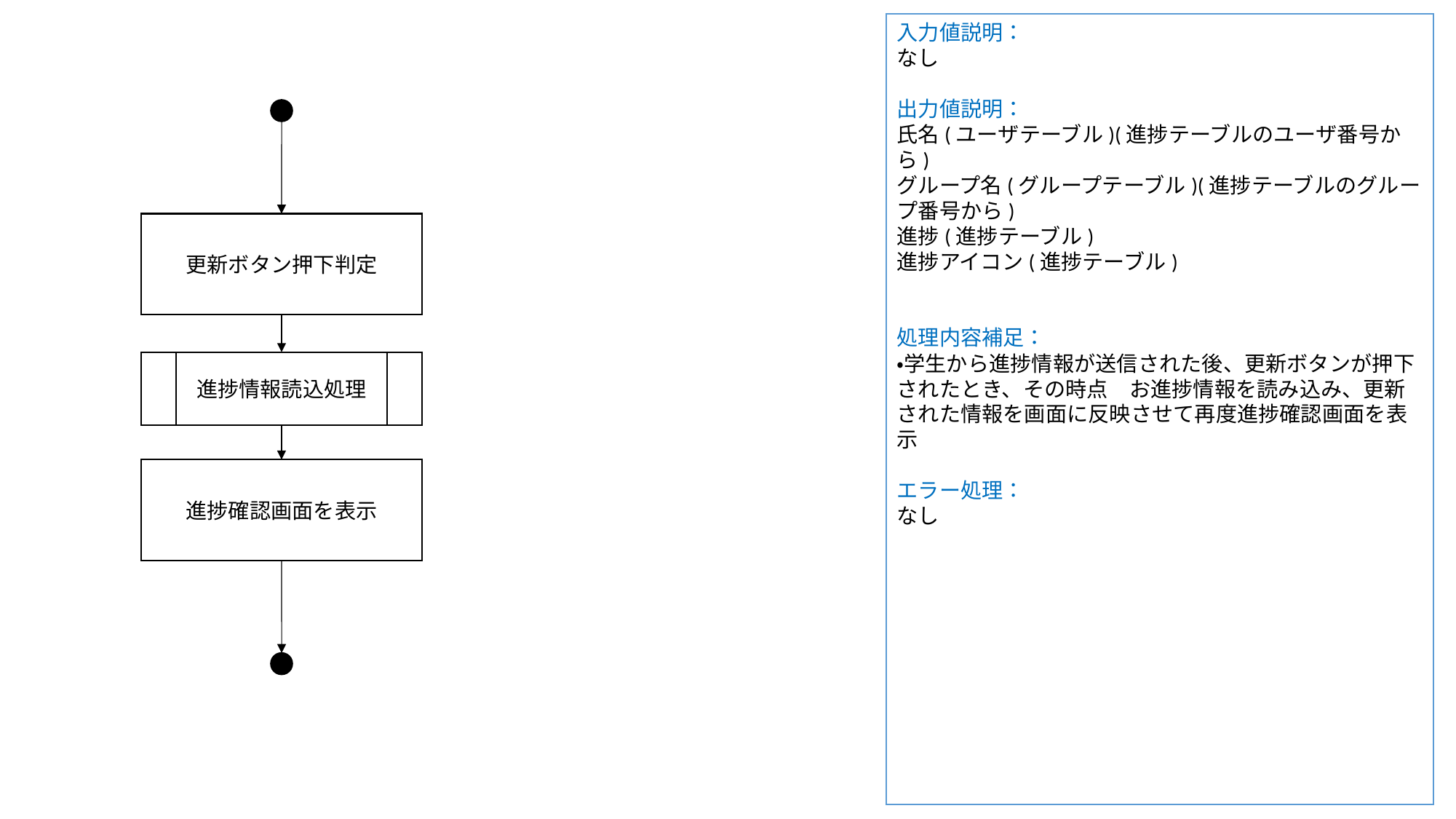

入力値説明：
なし

出力値説明：
氏名(ユーザテーブル)(進捗テーブルのユーザ番号から)
グループ名(グループテーブル)(進捗テーブルのグループ番号から)
進捗(進捗テーブル)
進捗アイコン(進捗テーブル)

処理内容補足：
・学生から進捗情報が送信された後、更新ボタンが押下されたとき、その時点　お進捗情報を読み込み、更新された情報を画面に反映させて再度進捗確認画面を表示

エラー処理：
なし

更新ボタン押下判定
進捗情報読込処理
進捗確認画面を表示